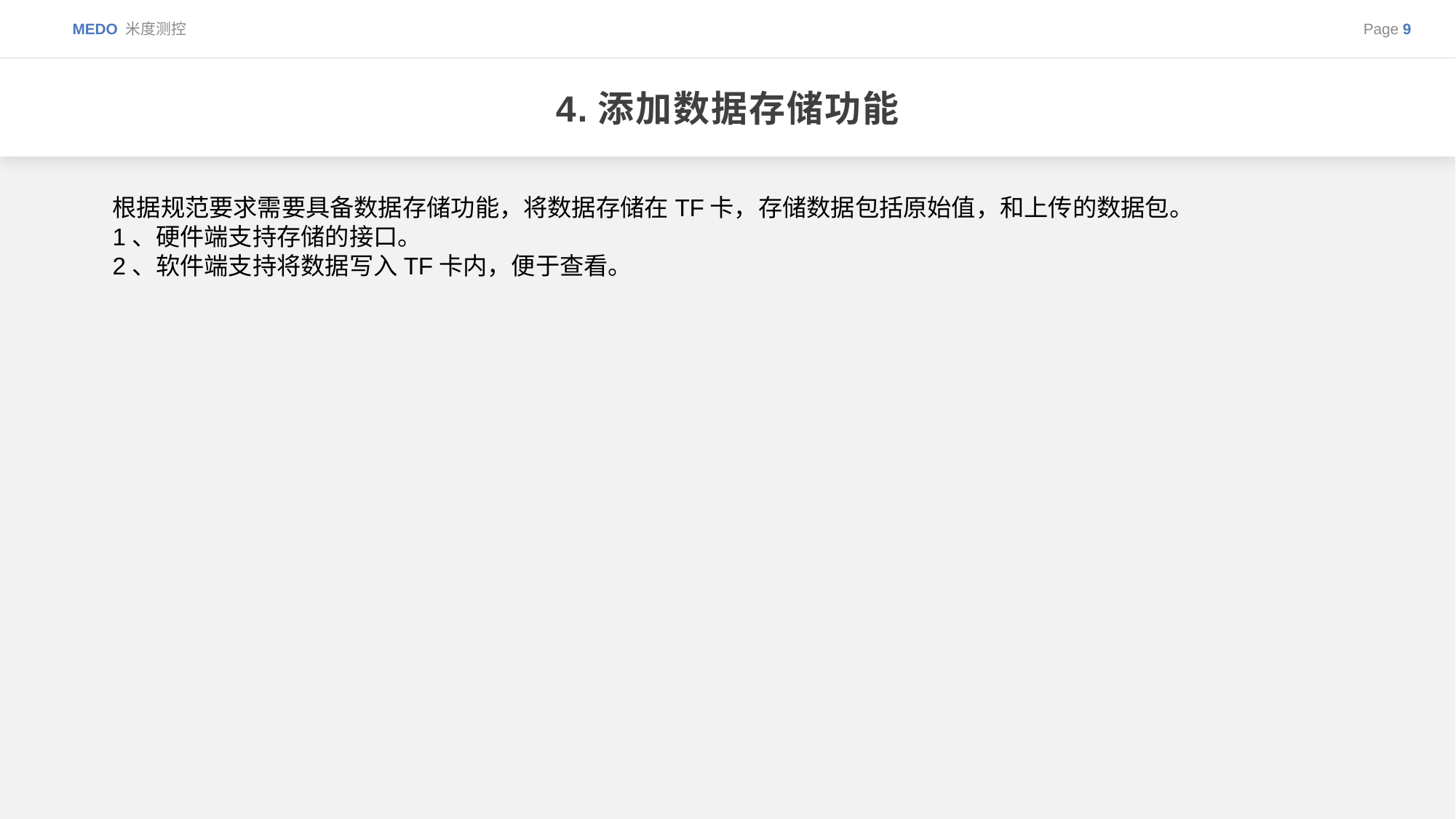

# 4.添加数据存储功能
Page 9

MEDO 米度测控

根据规范要求需要具备数据存储功能，将数据存储在TF卡，存储数据包括原始值，和上传的数据包。
1、硬件端支持存储的接口。
2、软件端支持将数据写入TF卡内，便于查看。